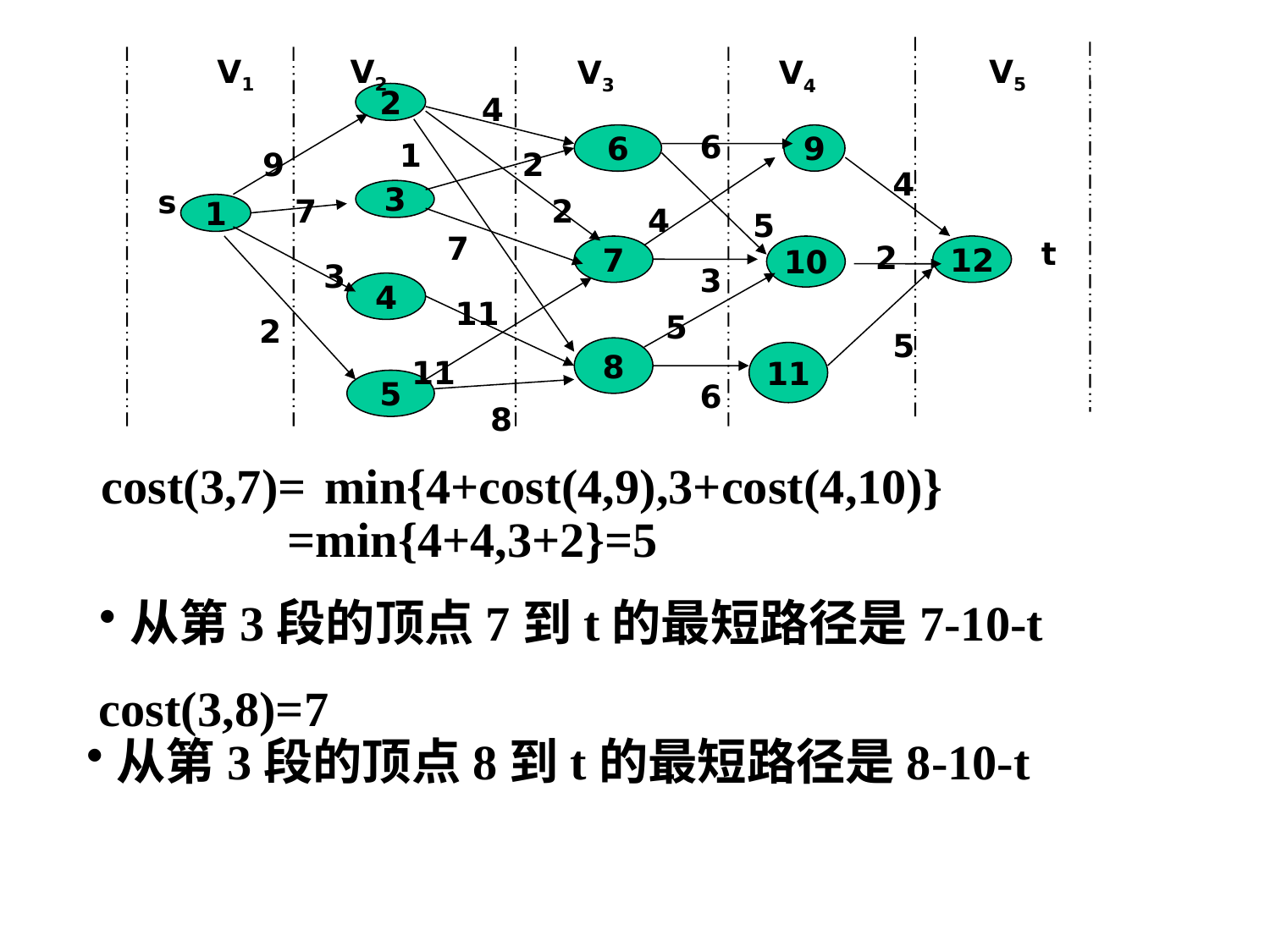

V1
V2
V5
V3
V4
2
4

6
6
9
1
9
2

4
s
3
7
2
1
4
5

7

t
2

7
10
12
3
3

4

11

5
2
5
8
11
11

5
6

8

cost(3,7)=
   min{4+cost(4,9),3+cost(4,10)} =min{4+4,3+2}=5
从第3段的顶点7到t的最短路径是7-10-t
 cost(3,8)=7
从第3段的顶点8到t的最短路径是8-10-t